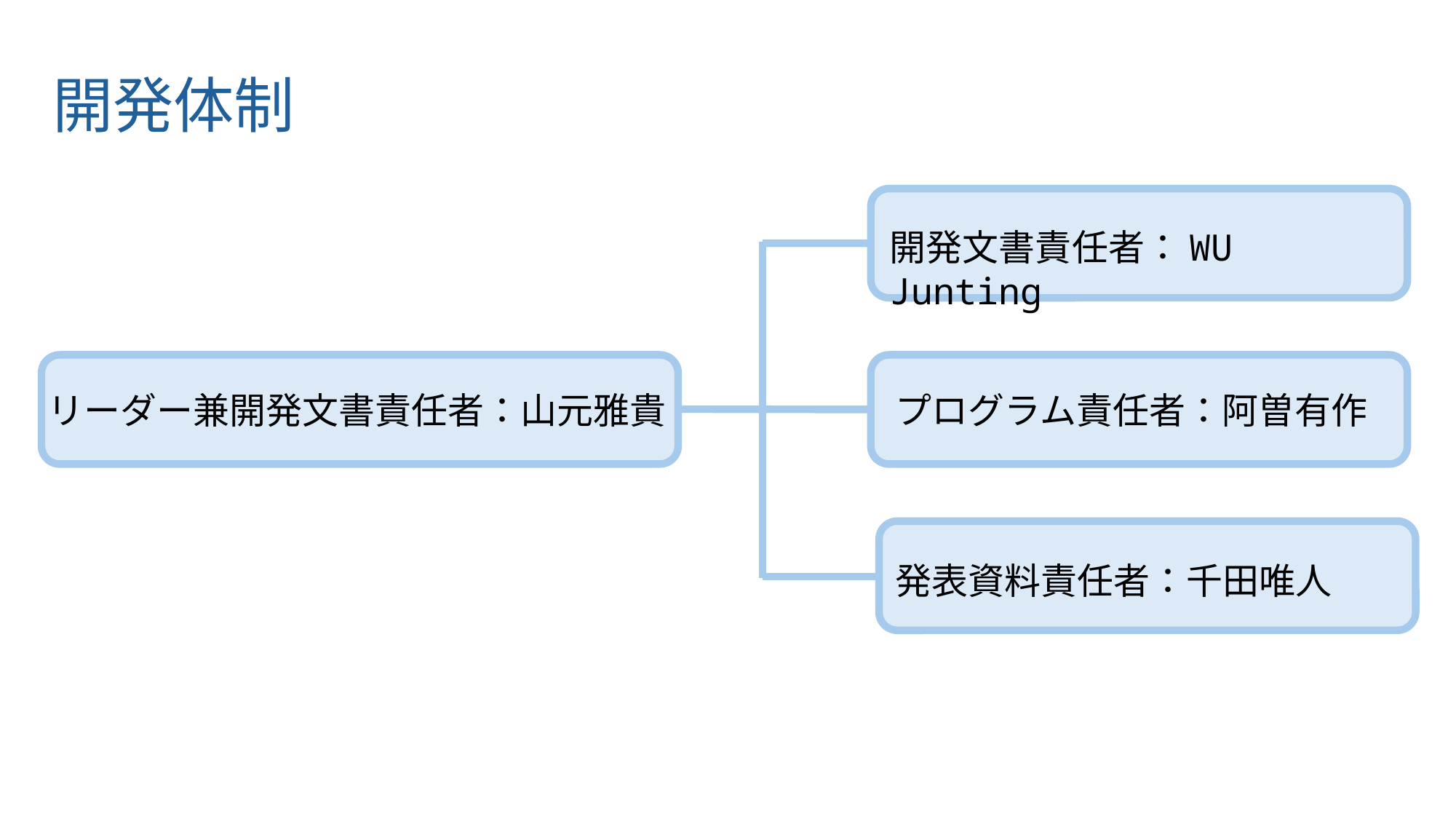

# 開発体制

開発文書責任者：WU Junting

リーダー兼開発文書責任者：山元雅貴
プログラム責任者：阿曽有作

発表資料責任者：千田唯人